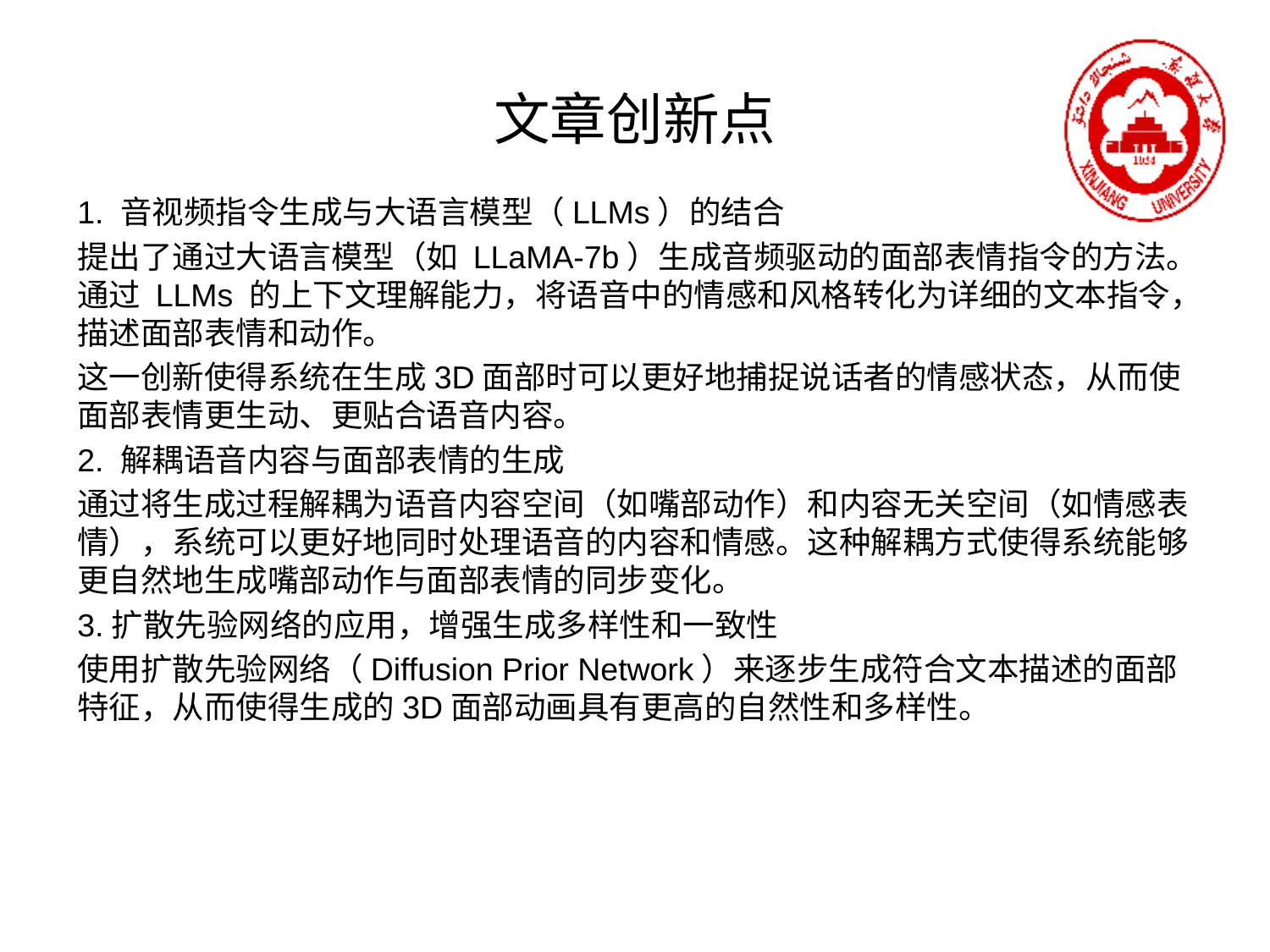

# 文章创新点
1. 音视频指令生成与大语言模型（LLMs）的结合
提出了通过大语言模型（如 LLaMA-7b）生成音频驱动的面部表情指令的方法。通过 LLMs 的上下文理解能力，将语音中的情感和风格转化为详细的文本指令，描述面部表情和动作。
这一创新使得系统在生成3D面部时可以更好地捕捉说话者的情感状态，从而使面部表情更生动、更贴合语音内容。
2. 解耦语音内容与面部表情的生成
通过将生成过程解耦为语音内容空间（如嘴部动作）和内容无关空间（如情感表情），系统可以更好地同时处理语音的内容和情感。这种解耦方式使得系统能够更自然地生成嘴部动作与面部表情的同步变化。
3.扩散先验网络的应用，增强生成多样性和一致性
使用扩散先验网络（Diffusion Prior Network）来逐步生成符合文本描述的面部特征，从而使得生成的3D面部动画具有更高的自然性和多样性。